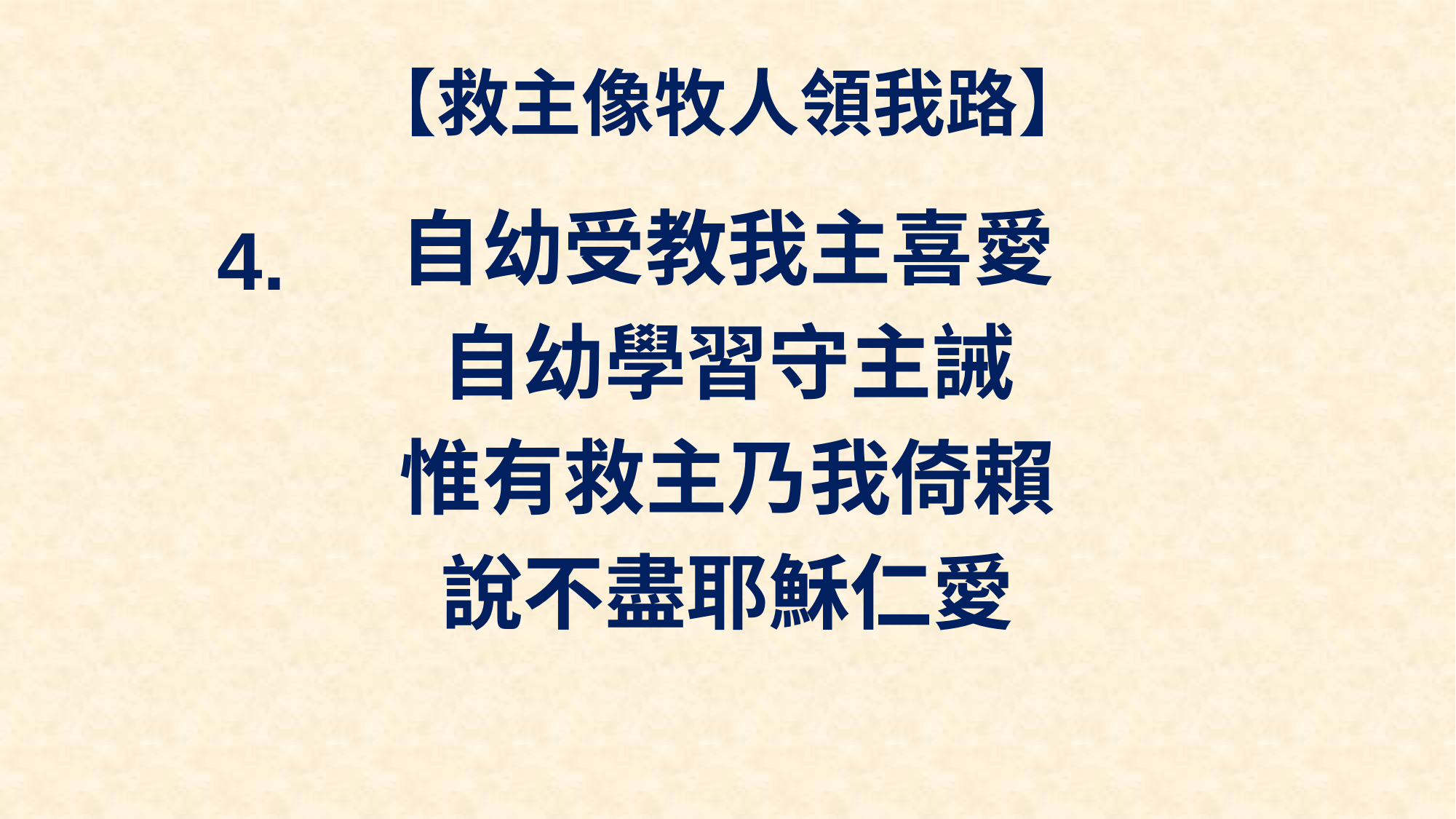

# 【救主像牧人領我路】
自幼受教我主喜愛
自幼學習守主誡
惟有救主乃我倚賴
說不盡耶穌仁愛
4.